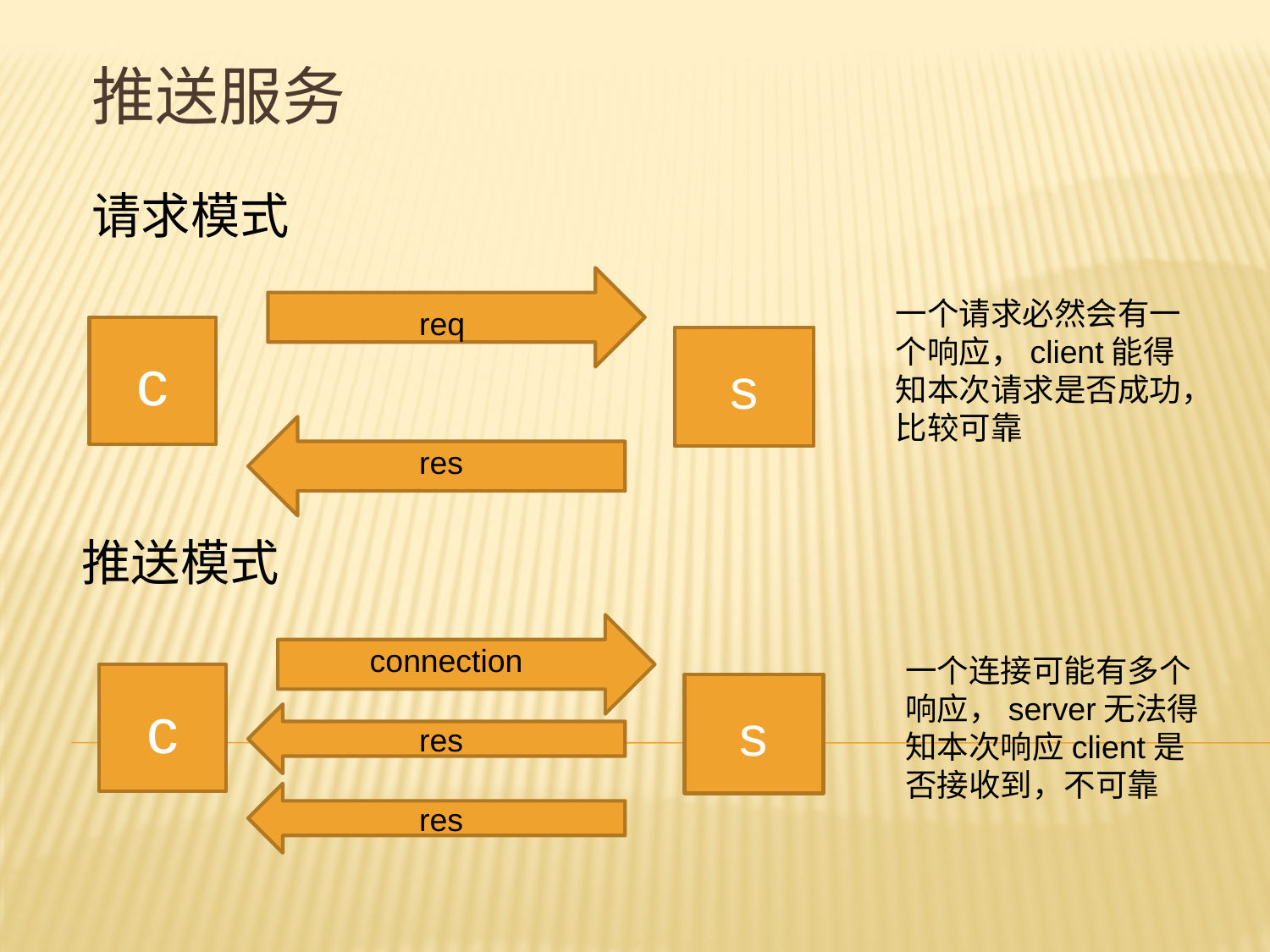

# 推送服务

请求模式

一个请求必然会有一个响应，client能得知本次请求是否成功，比较可靠
req
c
s

res
推送模式

connection
一个连接可能有多个响应，server无法得知本次响应client是否接收到，不可靠
c
s

res

res